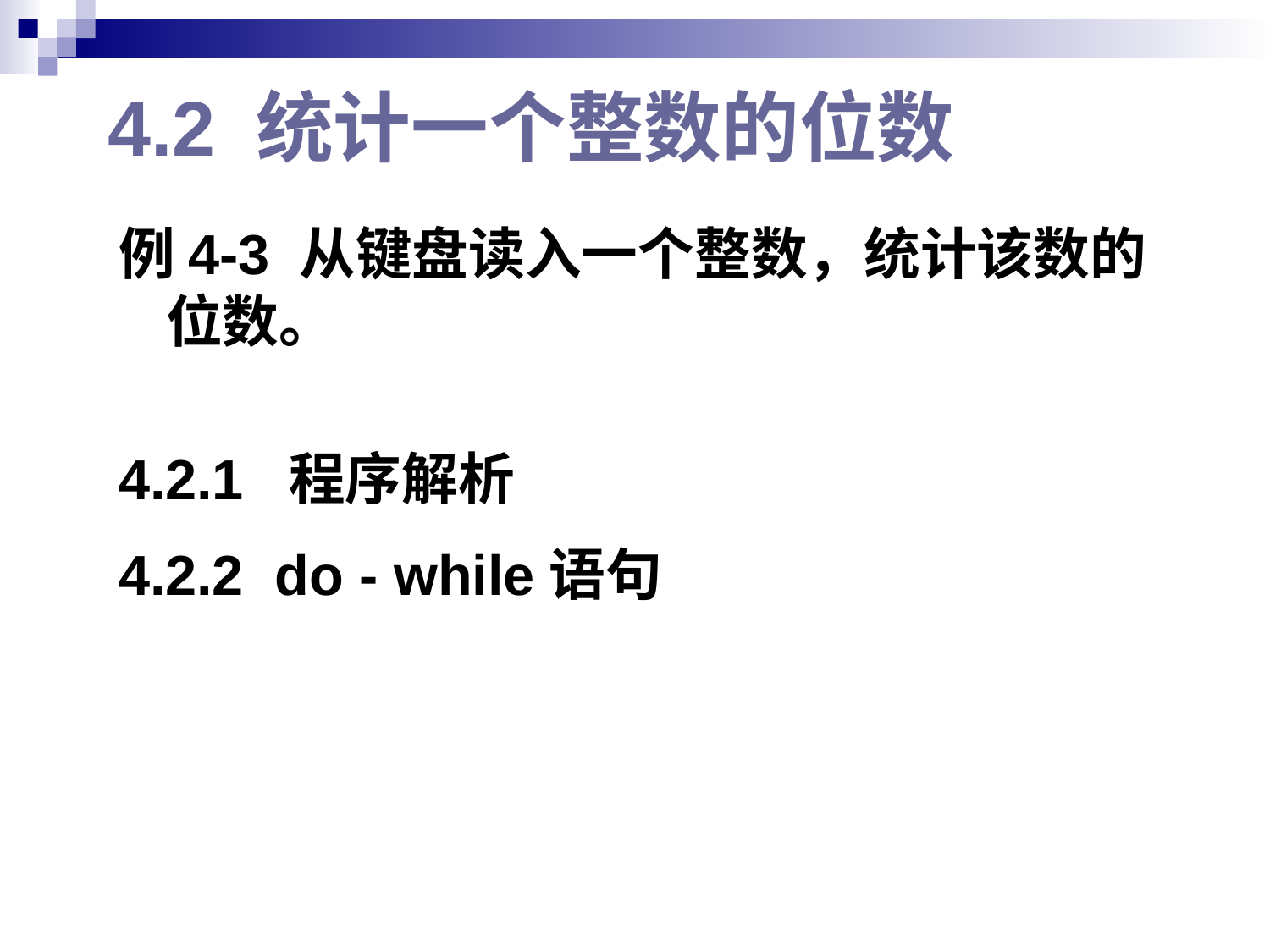

# 4.2 统计一个整数的位数
例4-3 从键盘读入一个整数，统计该数的位数。

4.2.1  程序解析
4.2.2  do - while语句